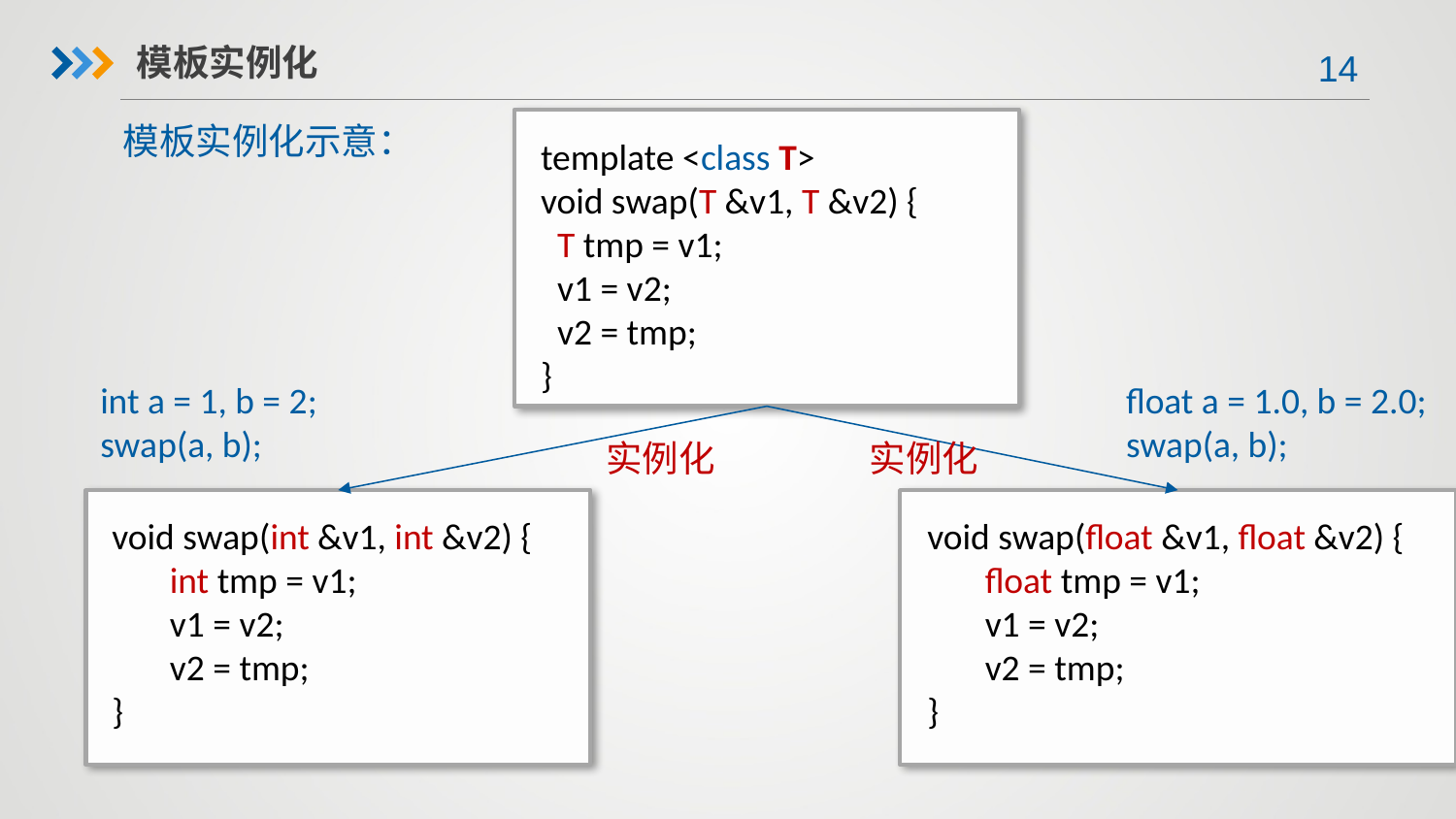

模板实例化

template <class T>
void swap(T &v1, T &v2) {
  T tmp = v1;
  v1 = v2;
  v2 = tmp;
}
模板实例化示意：
int a = 1, b = 2;
swap(a, b);
float a = 1.0, b = 2.0;
swap(a, b);
实例化
实例化

void swap(int &v1, int &v2) {
       int tmp = v1;
       v1 = v2;
       v2 = tmp;
}

void swap(float &v1, float &v2) {
       float tmp = v1;
       v1 = v2;
       v2 = tmp;
}